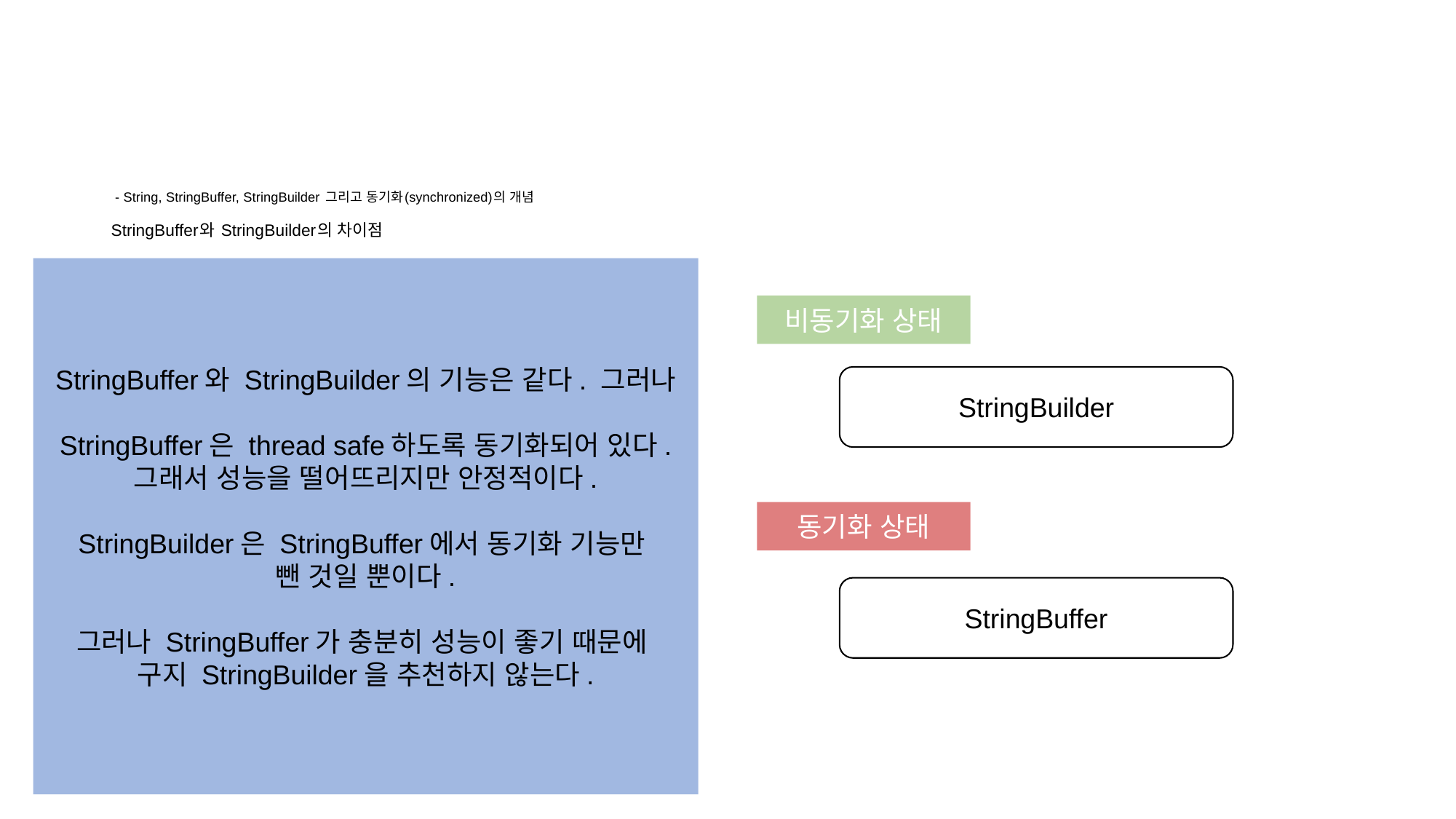

# - String, StringBuffer, StringBuilder 그리고 동기화(synchronized)의 개념 StringBuffer와 StringBuilder의 차이점
StringBuffer와 StringBuilder의 기능은 같다. 그러나

StringBuffer은 thread safe하도록 동기화되어 있다. 그래서 성능을 떨어뜨리지만 안정적이다.

StringBuilder은 StringBuffer에서 동기화 기능만
뺀 것일 뿐이다.

그러나 StringBuffer가 충분히 성능이 좋기 때문에
구지 StringBuilder을 추천하지 않는다.
비동기화 상태
StringBuilder
동기화 상태
StringBuffer